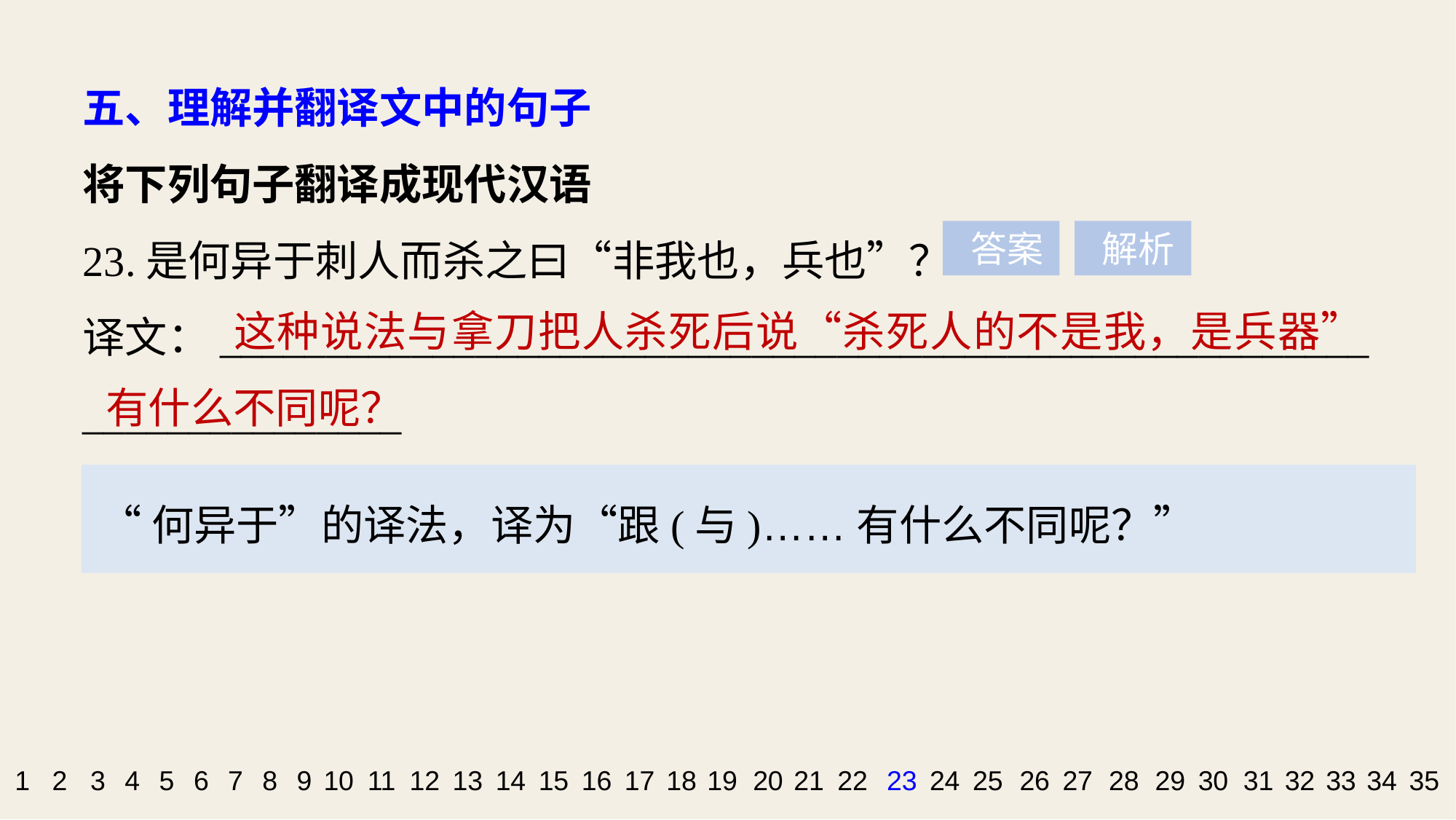

五、理解并翻译文中的句子
将下列句子翻译成现代汉语
23.是何异于刺人而杀之曰“非我也，兵也”？
译文：______________________________________________________
_______________
 答案
 解析
           这种说法与拿刀把人杀死后说“杀死人的不是我，是兵器”有什么不同呢？

“何异于”的译法，译为“跟(与)……有什么不同呢？”
1
2
3
4
5
6
7
8
9
10
11
12
13
14
15
16
17
18
19
20
21
22
23
24
25
26
27
28
29
30
31
32
33
34
35